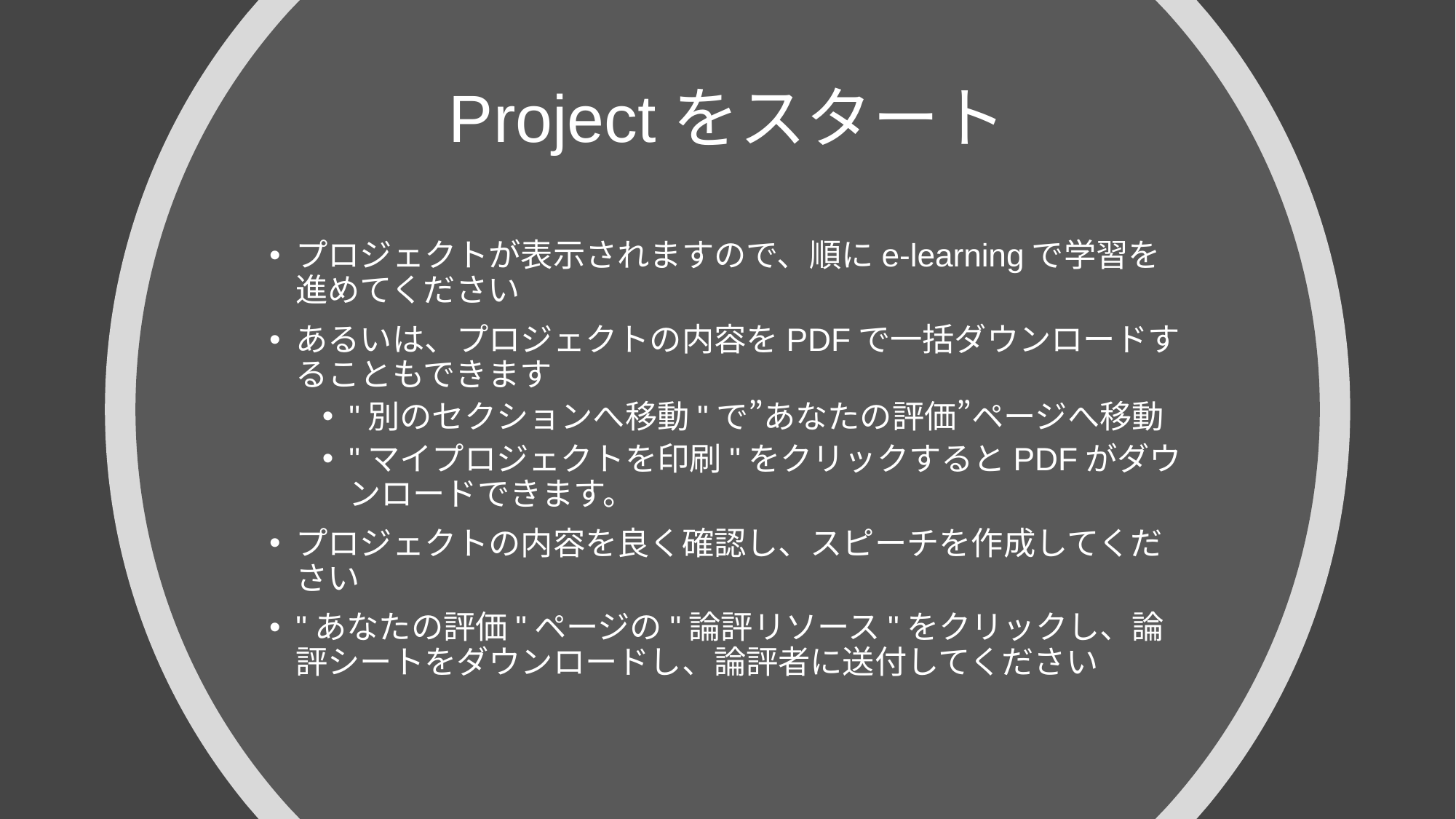

# Projectをスタート
プロジェクトが表示されますので、順にe-learningで学習を進めてください
あるいは、プロジェクトの内容をPDFで一括ダウンロードすることもできます
"別のセクションへ移動"で”あなたの評価”ページへ移動
"マイプロジェクトを印刷"をクリックするとPDFがダウンロードできます。
プロジェクトの内容を良く確認し、スピーチを作成してください
"あなたの評価"ページの"論評リソース"をクリックし、論評シートをダウンロードし、論評者に送付してください